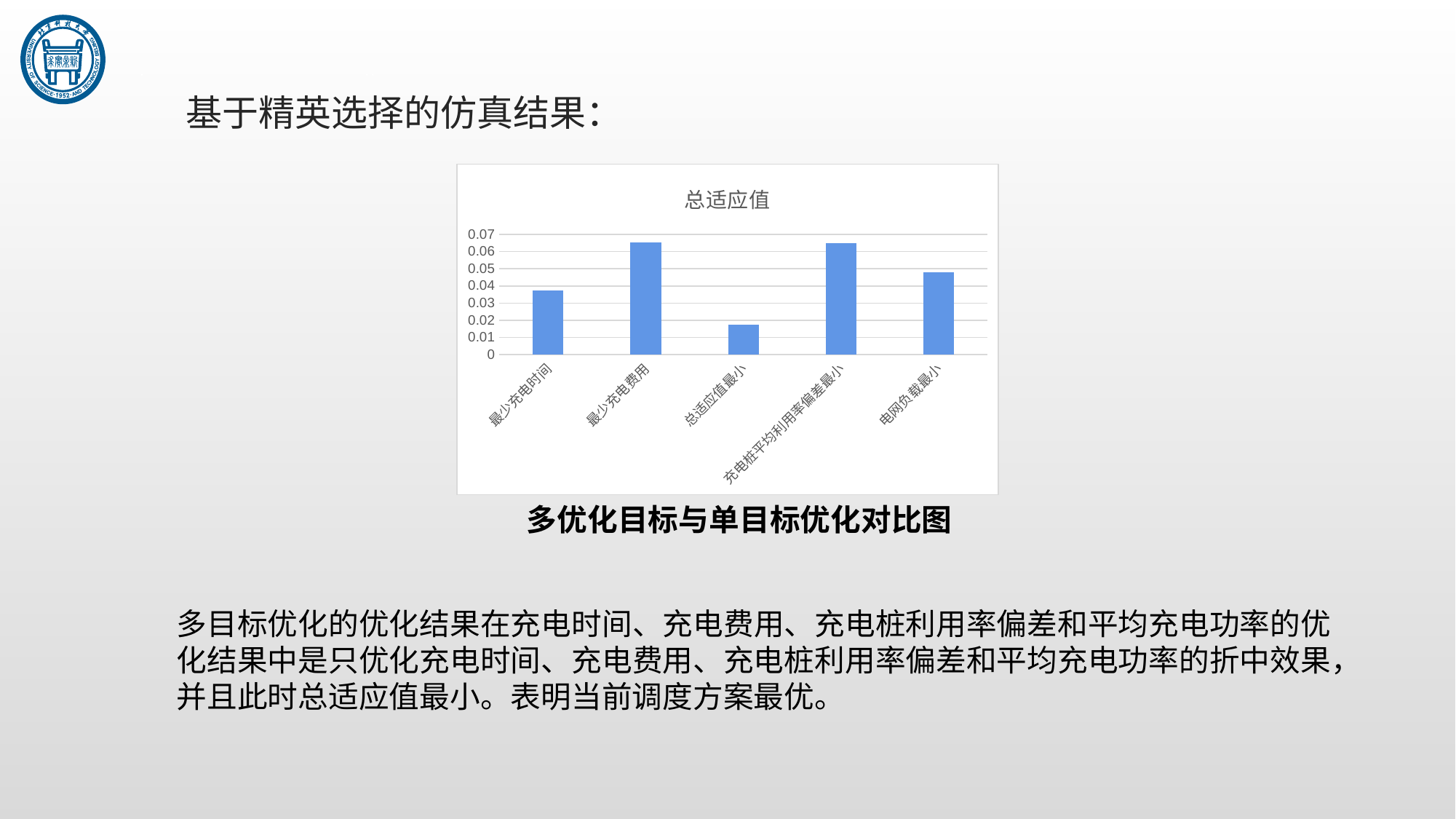

基于精英选择的仿真结果：

### Chart: 总适应值

| Category | 总适应值 |
|---|---|
| 最少充电时间 | 0.0372 |
| 最少充电费用 | 0.0653 |
| 总适应值最小 | 0.0175 |
| 充电桩平均利用率偏差最小 | 0.065 |
| 电网负载最小 | 0.0481 |
多优化目标与单目标优化对比图
多目标优化的优化结果在充电时间、充电费用、充电桩利用率偏差和平均充电功率的优化结果中是只优化充电时间、充电费用、充电桩利用率偏差和平均充电功率的折中效果，并且此时总适应值最小。表明当前调度方案最优。
延迟符号